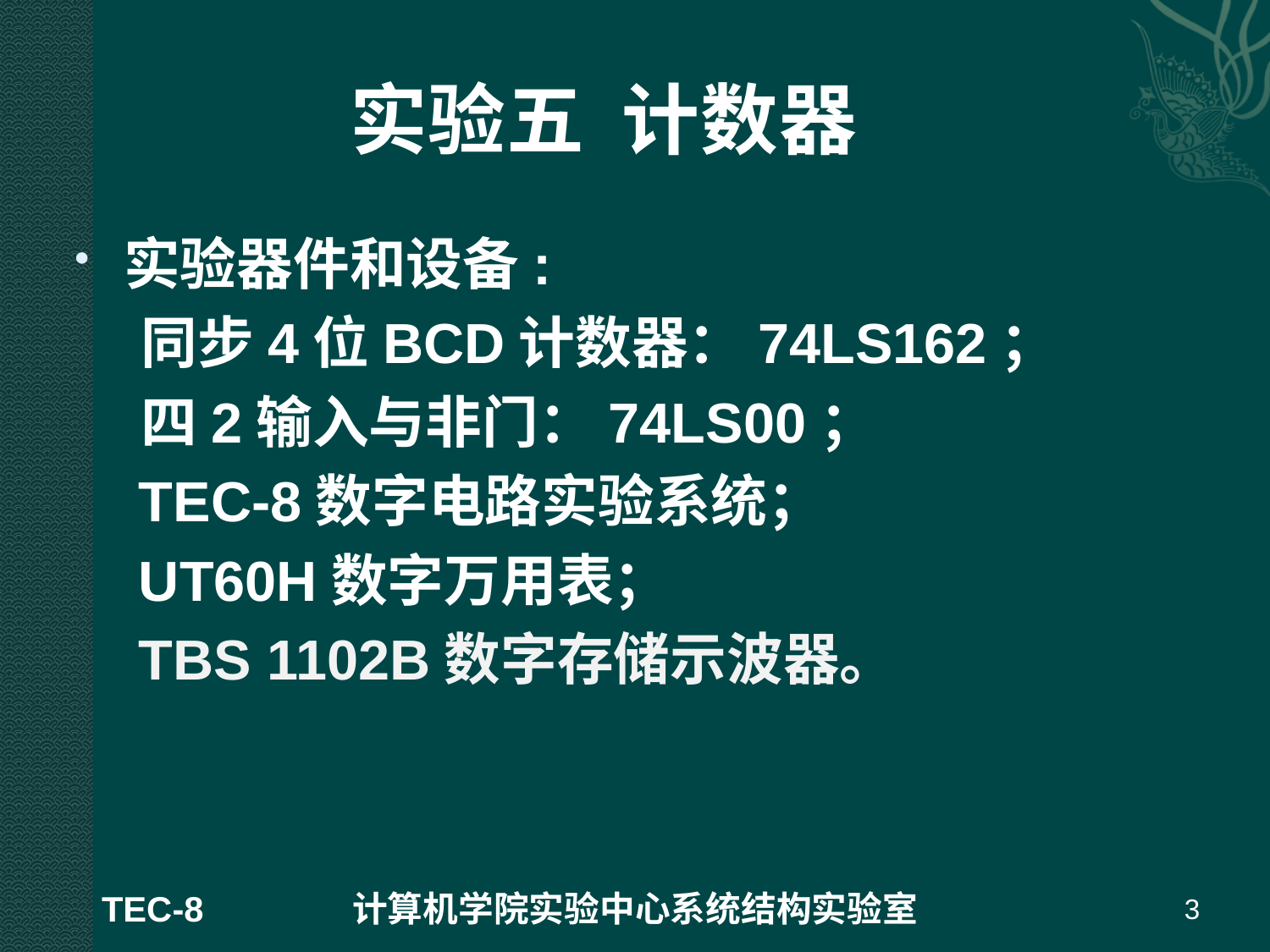

# 实验五  计数器
实验器件和设备:
    同步4位BCD计数器：74LS162；
    四2输入与非门：74LS00；
    TEC-8数字电路实验系统；
    UT60H数字万用表；
    TBS 1102B数字存储示波器。

TEC-8
计算机学院实验中心系统结构实验室
3